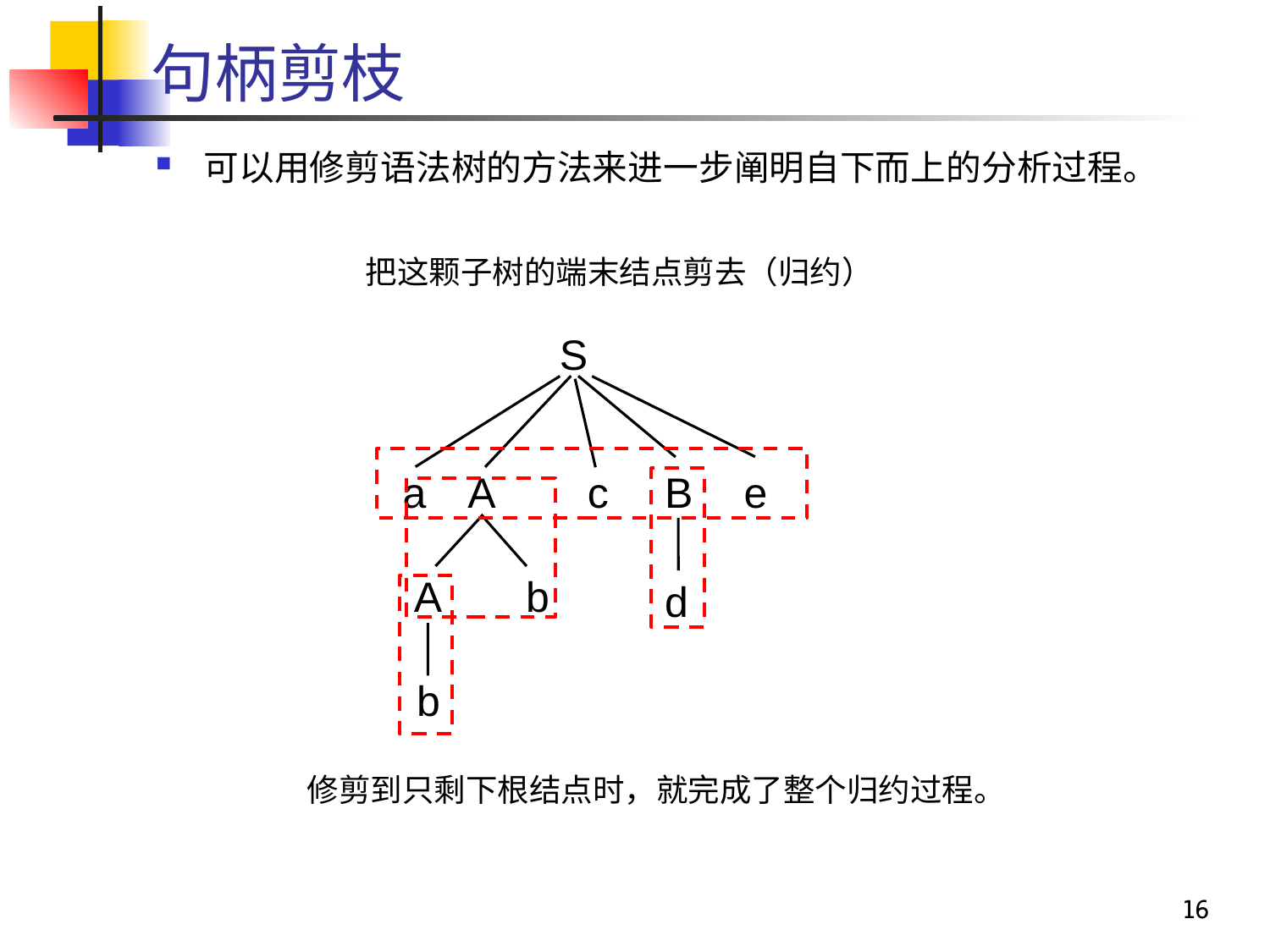

# 句柄剪枝
可以用修剪语法树的方法来进一步阐明自下而上的分析过程。
把这颗子树的端末结点剪去（归约）
S

a
A
c
B
e

A
b

d

b
修剪到只剩下根结点时，就完成了整个归约过程。
16